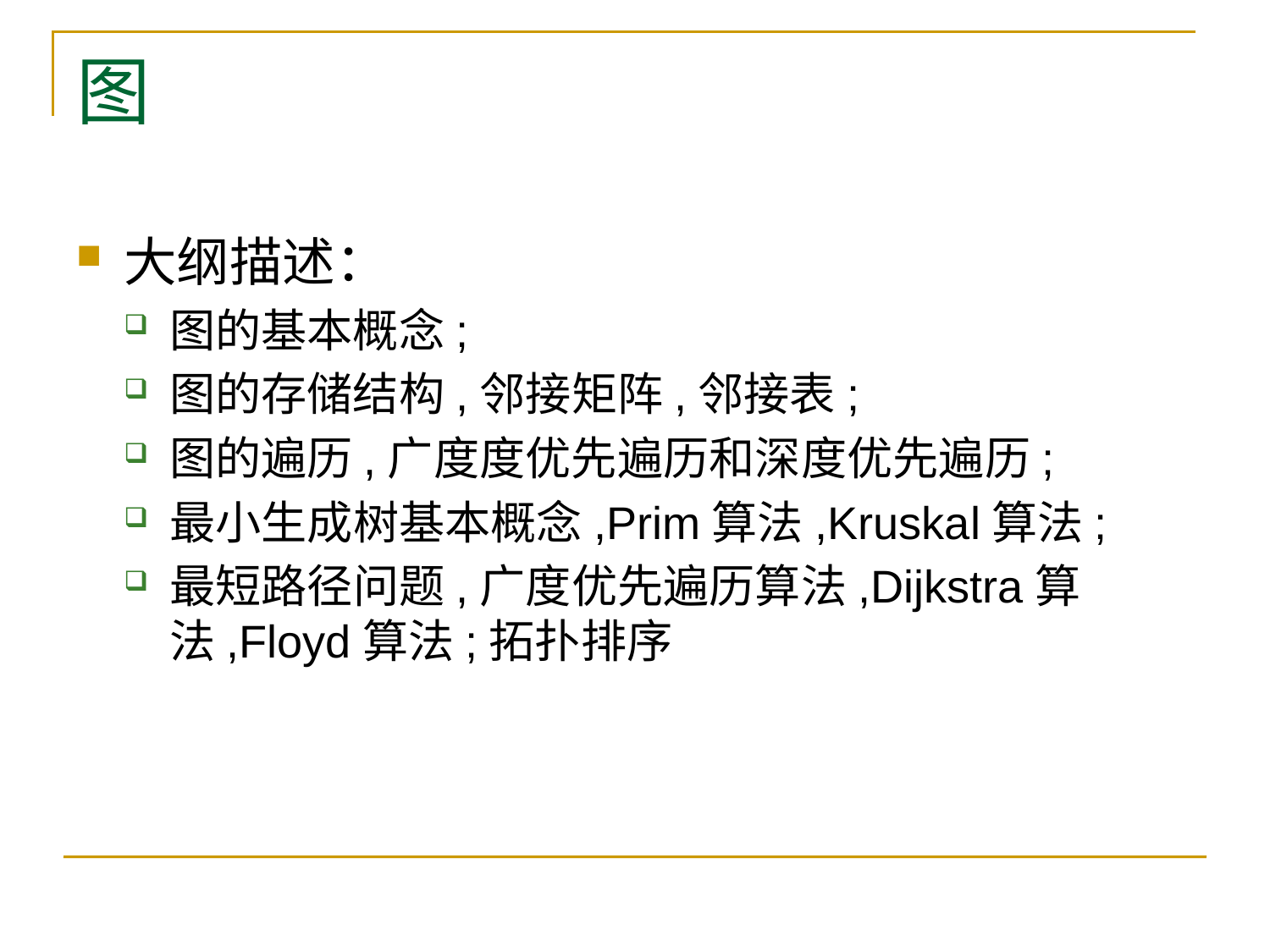

# 图
大纲描述：
图的基本概念;
图的存储结构,邻接矩阵,邻接表;
图的遍历,广度度优先遍历和深度优先遍历;
最小生成树基本概念,Prim算法,Kruskal算法;
最短路径问题,广度优先遍历算法,Dijkstra算法,Floyd算法;拓扑排序